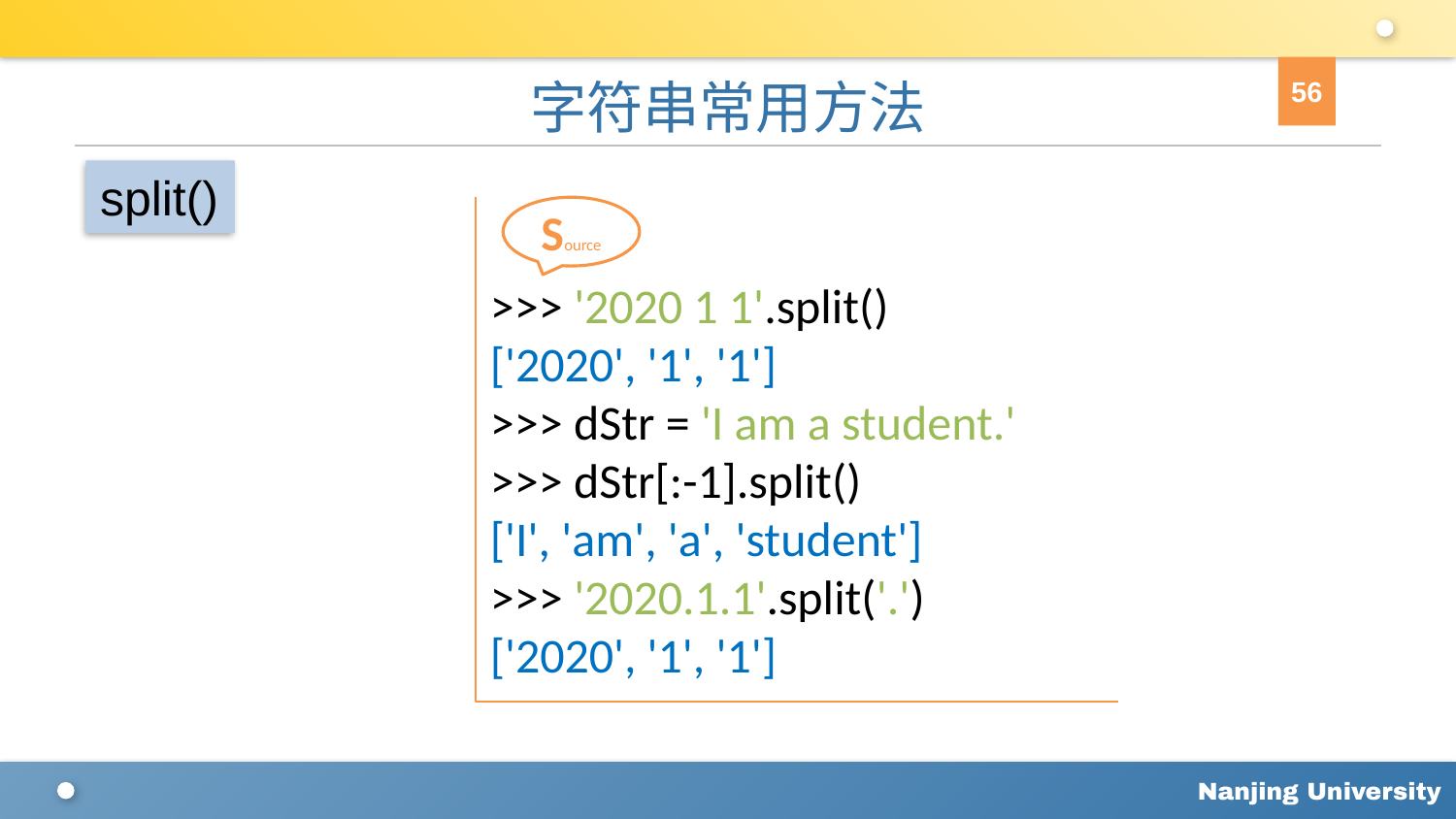

56
# 字符串常用方法
split()

>>> '2020 1 1'.split()
['2020', '1', '1']
>>> dStr = 'I am a student.'
>>> dStr[:-1].split()
['I', 'am', 'a', 'student']
>>> '2020.1.1'.split('.')
['2020', '1', '1']
Source